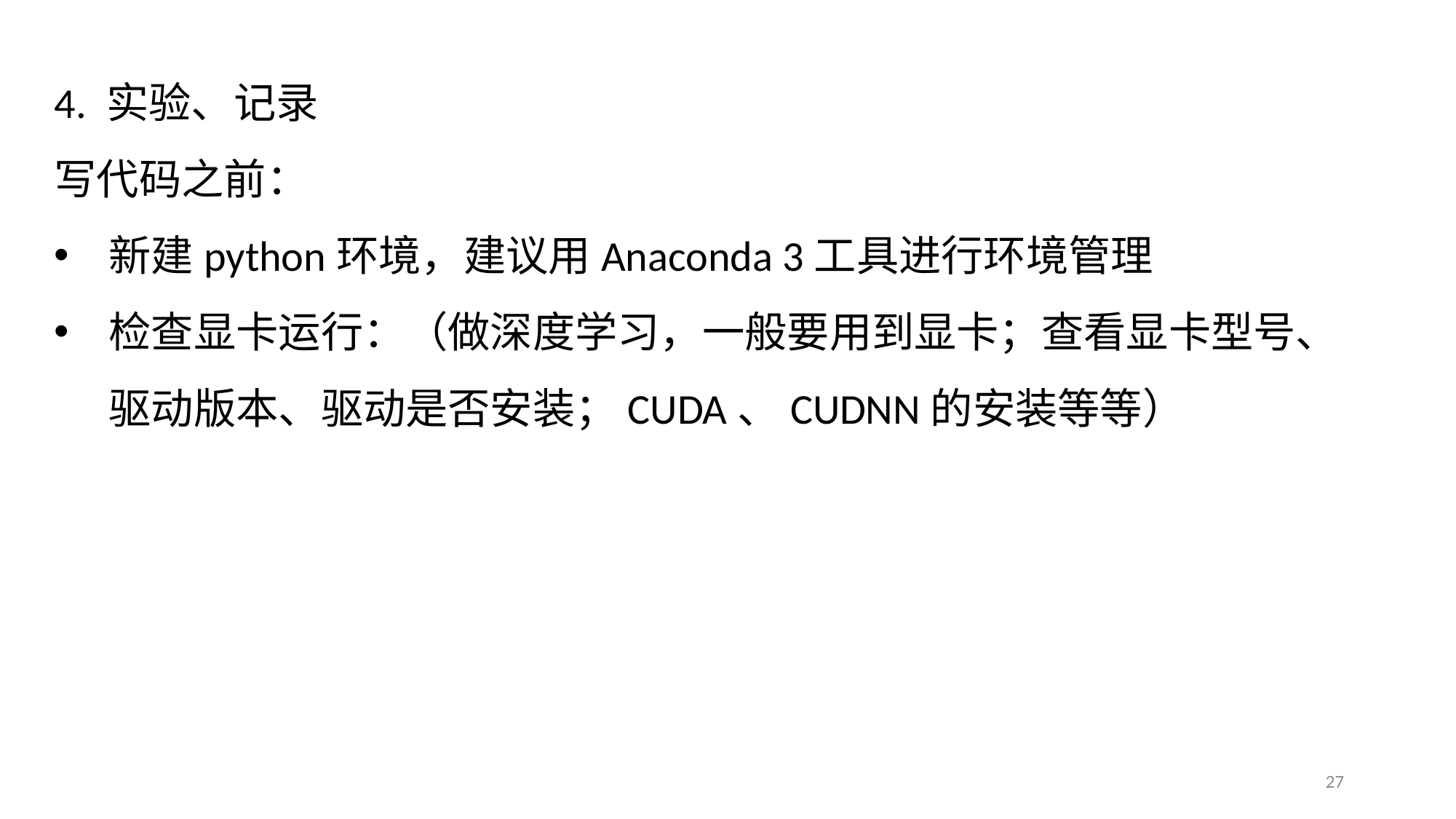

4. 实验、记录
写代码之前：
新建python环境，建议用Anaconda 3工具进行环境管理
检查显卡运行：（做深度学习，一般要用到显卡；查看显卡型号、驱动版本、驱动是否安装；CUDA、CUDNN的安装等等）

27